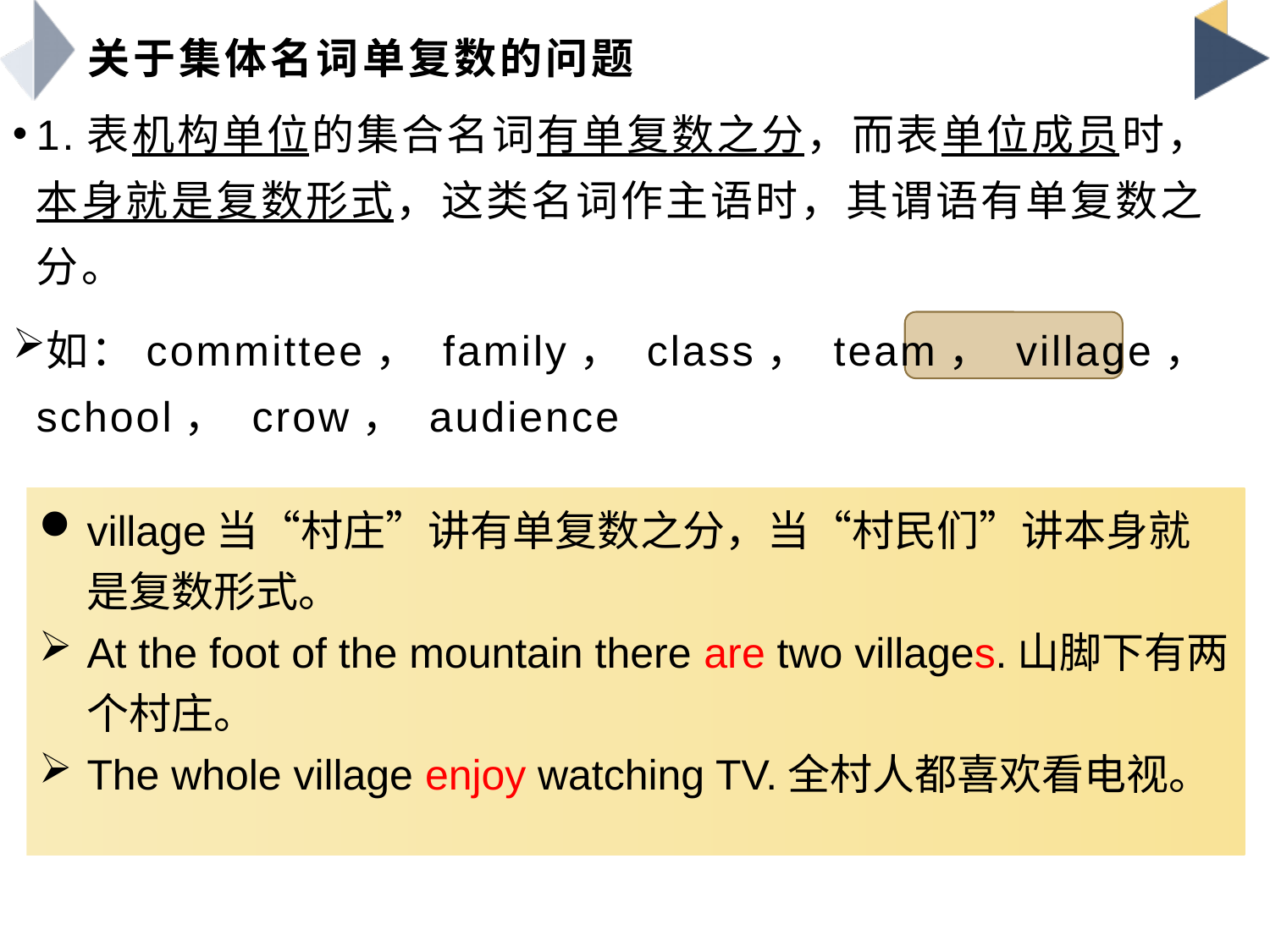

# 关于集体名词单复数的问题
1.表机构单位的集合名词有单复数之分，而表单位成员时，本身就是复数形式，这类名词作主语时，其谓语有单复数之分。
如：committee， family， class， team， village， school， crow， audience

village当“村庄”讲有单复数之分，当“村民们”讲本身就是复数形式。
At the foot of the mountain there are two villages.山脚下有两个村庄。
The whole village enjoy watching TV.全村人都喜欢看电视。